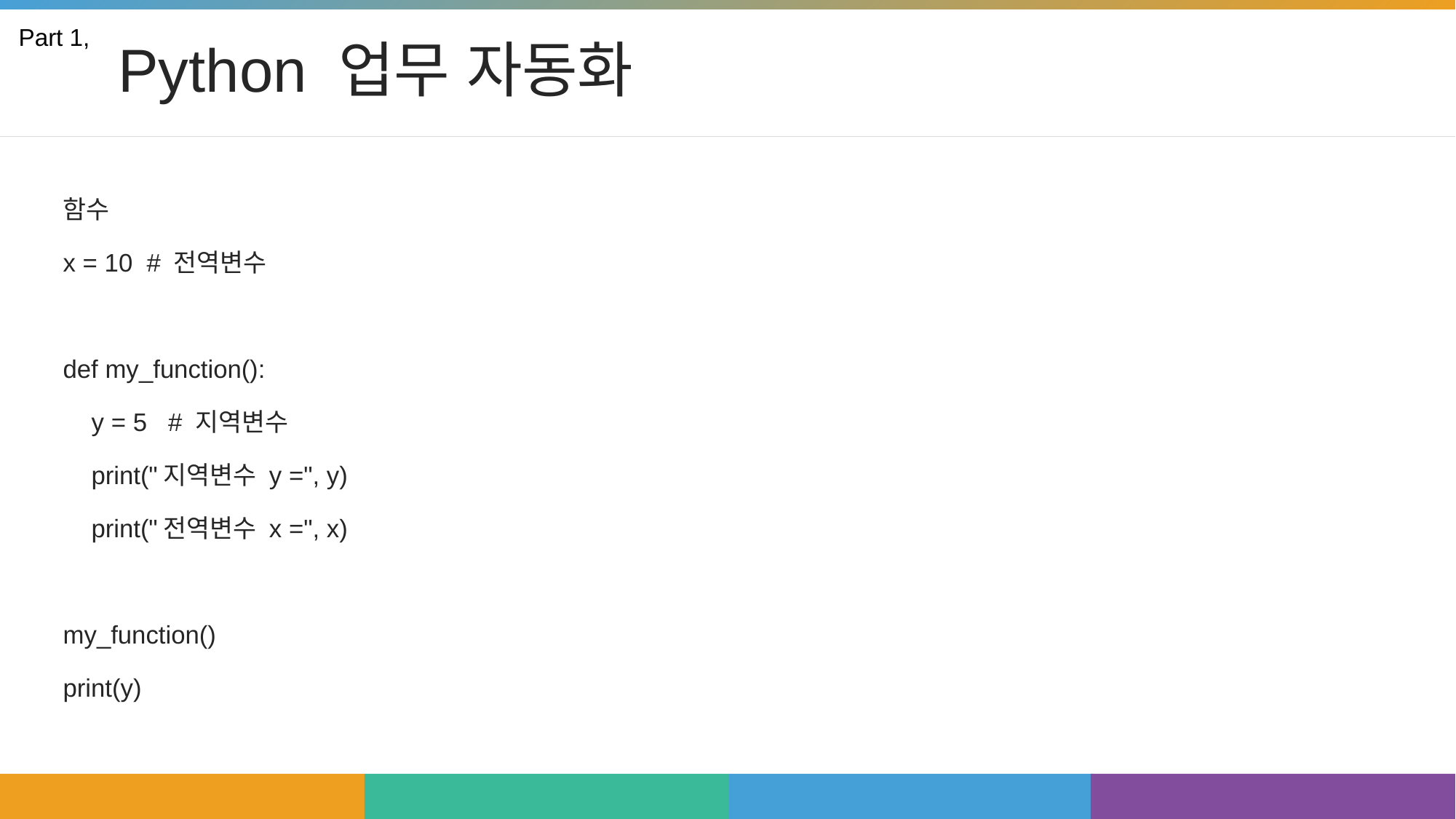

# Python 업무 자동화
Part 1,
함수
x = 10  # 전역변수

def my_function():
    y = 5   # 지역변수
    print("지역변수 y =", y)
    print("전역변수 x =", x)

my_function()
print(y)